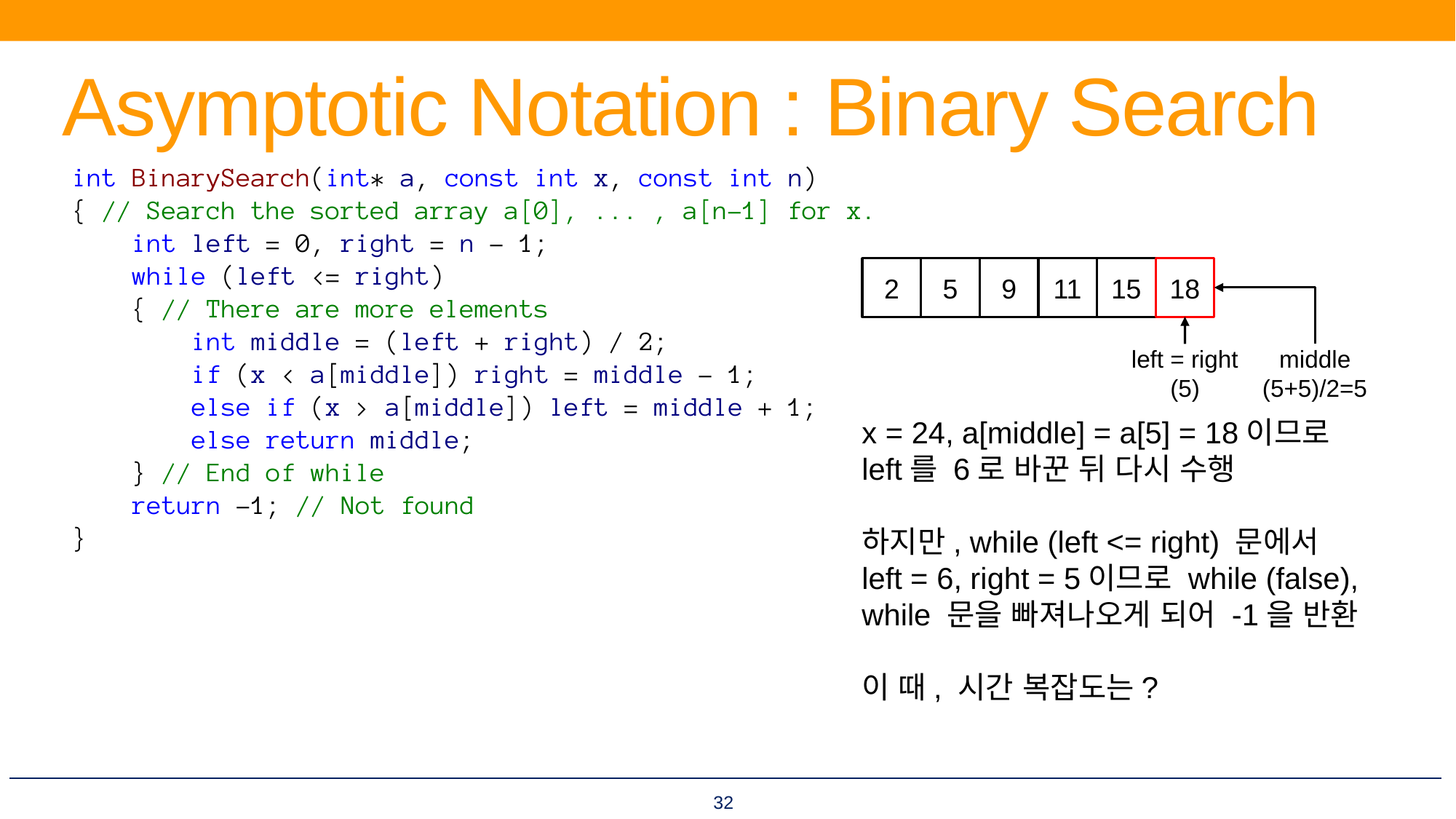

# Asymptotic Notation : Binary Search
int BinarySearch(int* a, const int x, const int n)
{ // Search the sorted array a[0], ... , a[n-1] for x.
    int left = 0, right = n - 1;
    while (left <= right)
    { // There are more elements
        int middle = (left + right) / 2;
        if (x < a[middle]) right = middle - 1;
        else if (x > a[middle]) left = middle + 1;
        else return middle;
    } // End of while
    return -1; // Not found
}
2
5
9
11
15
18
middle
(5+5)/2=5
left = right
(5)
x = 24, a[middle] = a[5] = 18이므로
left를 6로 바꾼 뒤 다시 수행
하지만, while (left <= right) 문에서
left = 6, right = 5이므로 while (false),
while 문을 빠져나오게 되어 -1을 반환

이 때, 시간 복잡도는?
32